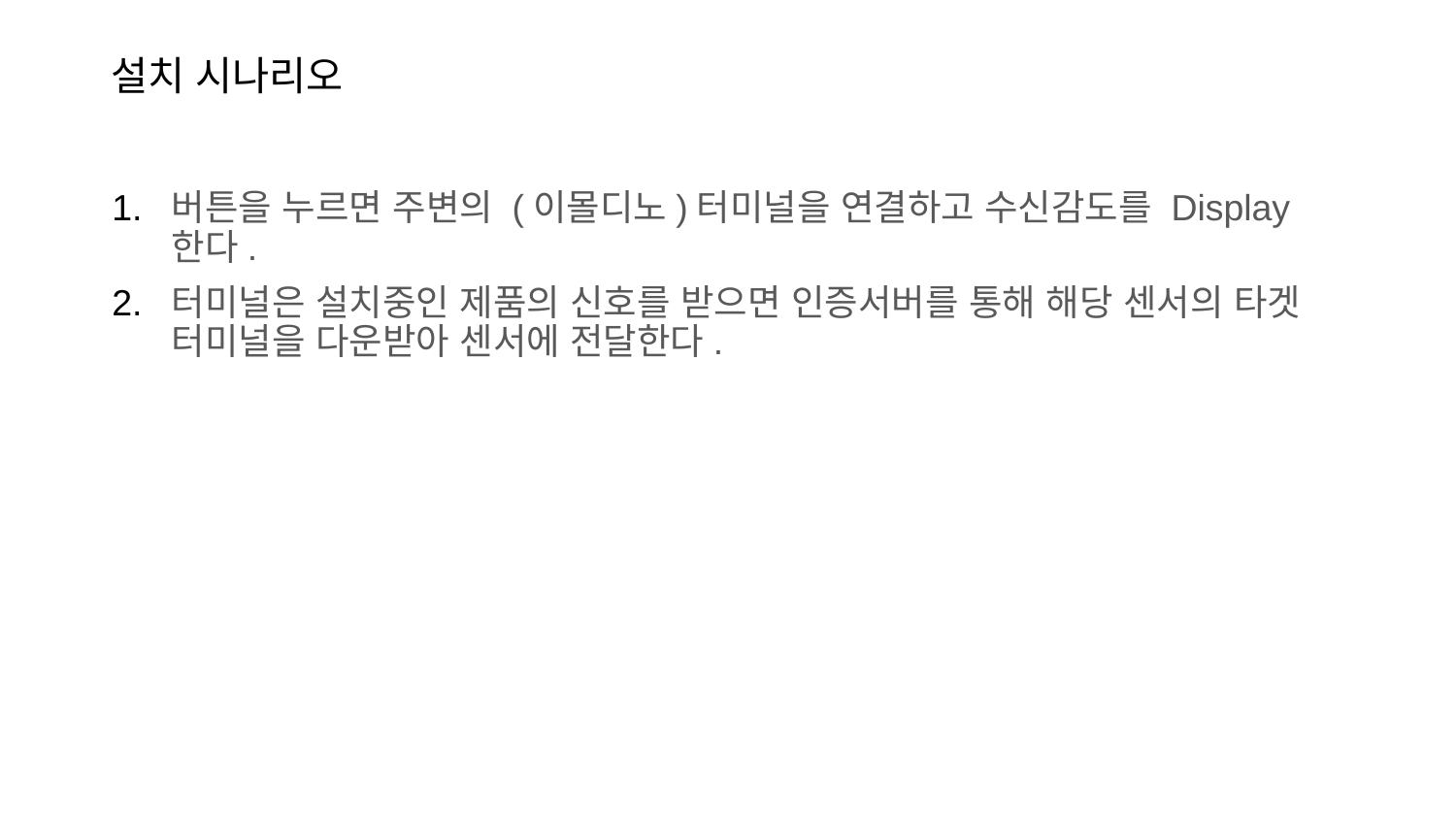

# 설치 시나리오
버튼을 누르면 주변의 (이몰디노)터미널을 연결하고 수신감도를 Display한다.
터미널은 설치중인 제품의 신호를 받으면 인증서버를 통해 해당 센서의 타겟 터미널을 다운받아 센서에 전달한다.